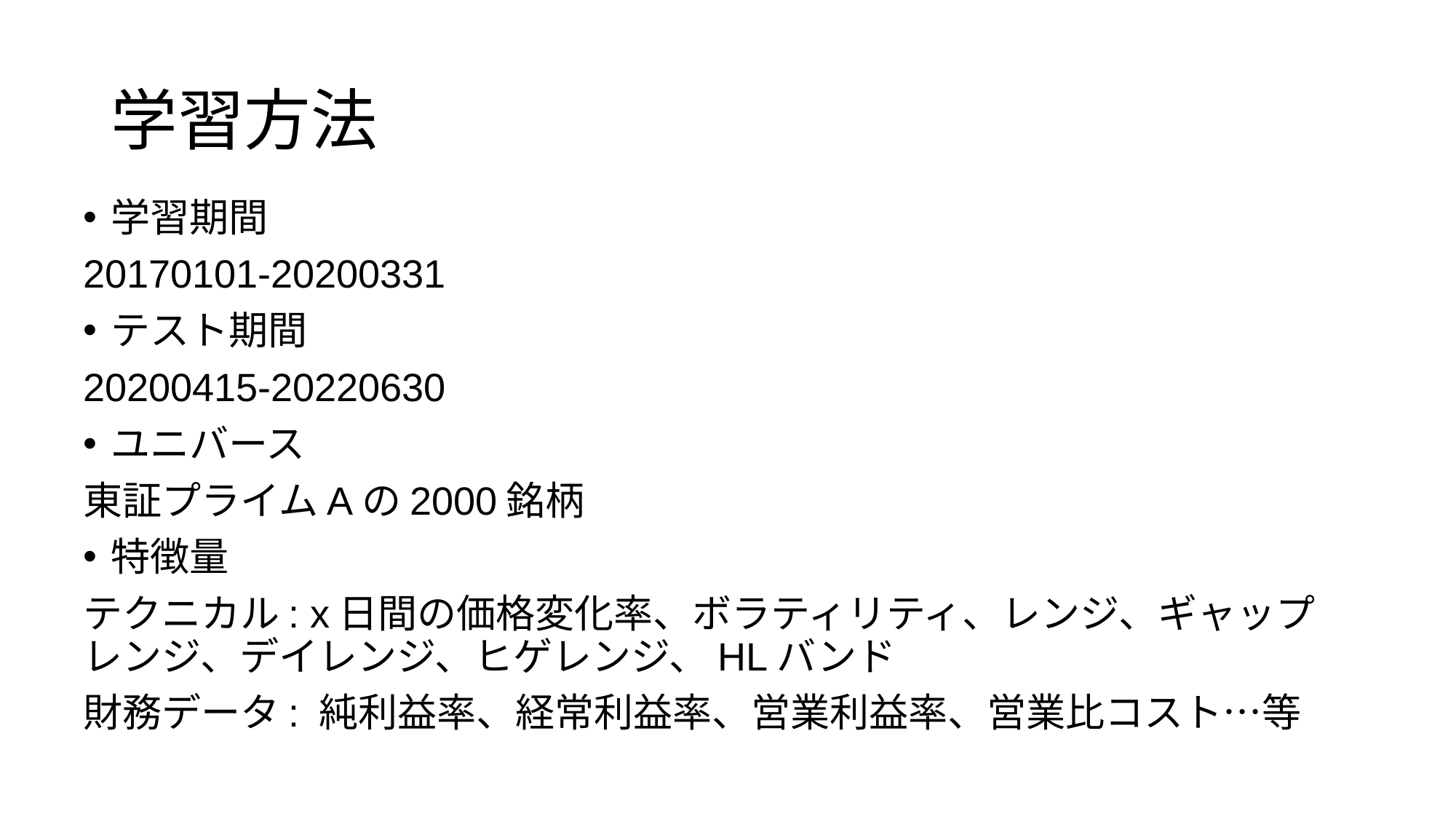

# 学習方法
学習期間
20170101-20200331
テスト期間
20200415-20220630
ユニバース
東証プライムAの2000銘柄
特徴量
テクニカル: x日間の価格変化率、ボラティリティ、レンジ、ギャップレンジ、デイレンジ、ヒゲレンジ、HLバンド
財務データ: 純利益率、経常利益率、営業利益率、営業比コスト…等